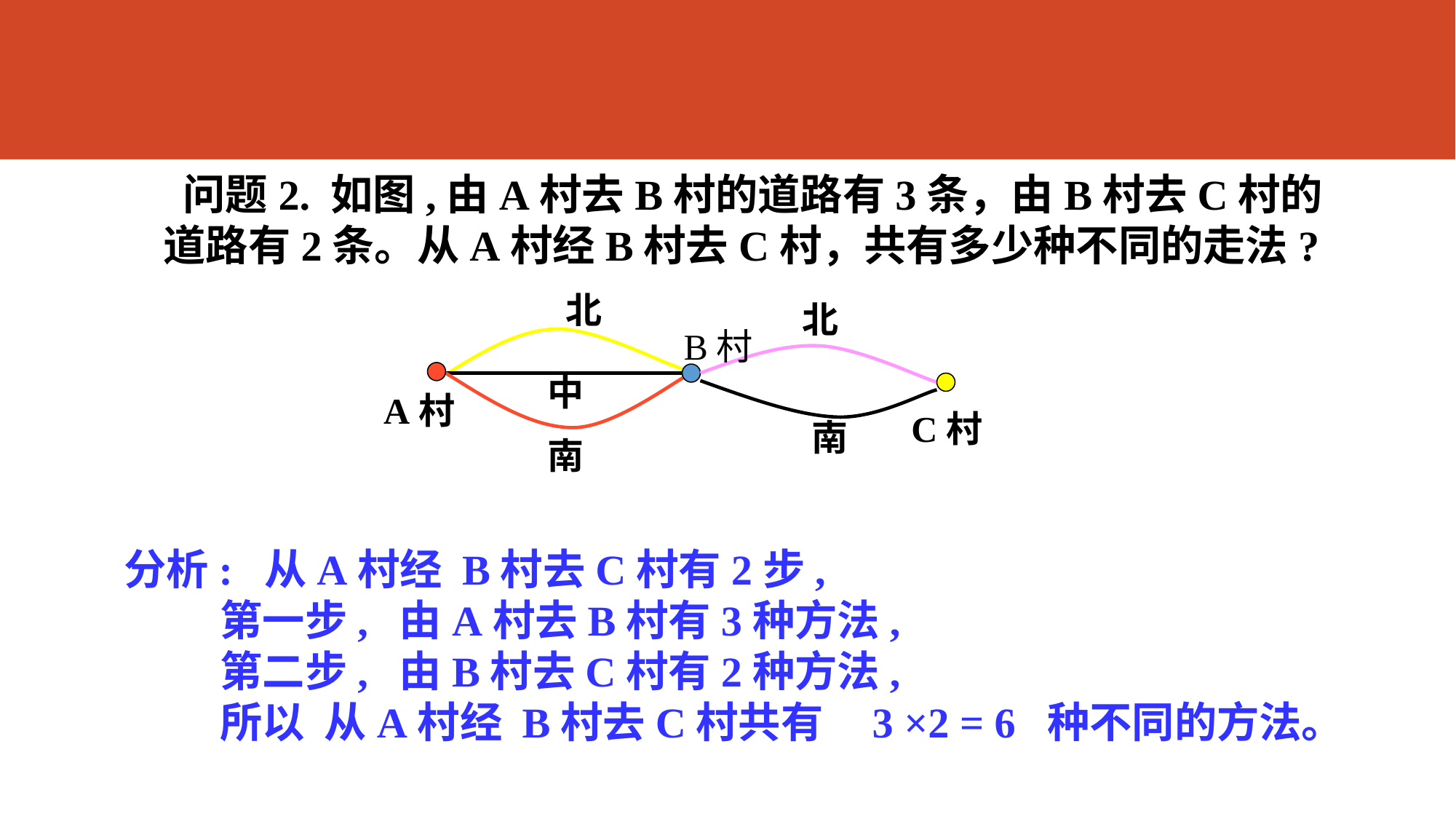

#
 问题2. 如图,由A村去B村的道路有3条，由B村去C村的道路有2条。从A村经B村去C村，共有多少种不同的走法?

北
北
B村

中

A村
C村
南
南
 分析:  从A村经 B村去C村有2步,
           第一步,  由A村去B村有3种方法,
           第二步,  由B村去C村有2种方法,
           所以  从A村经 B村去C村共有    3 ×2 = 6  种不同的方法。